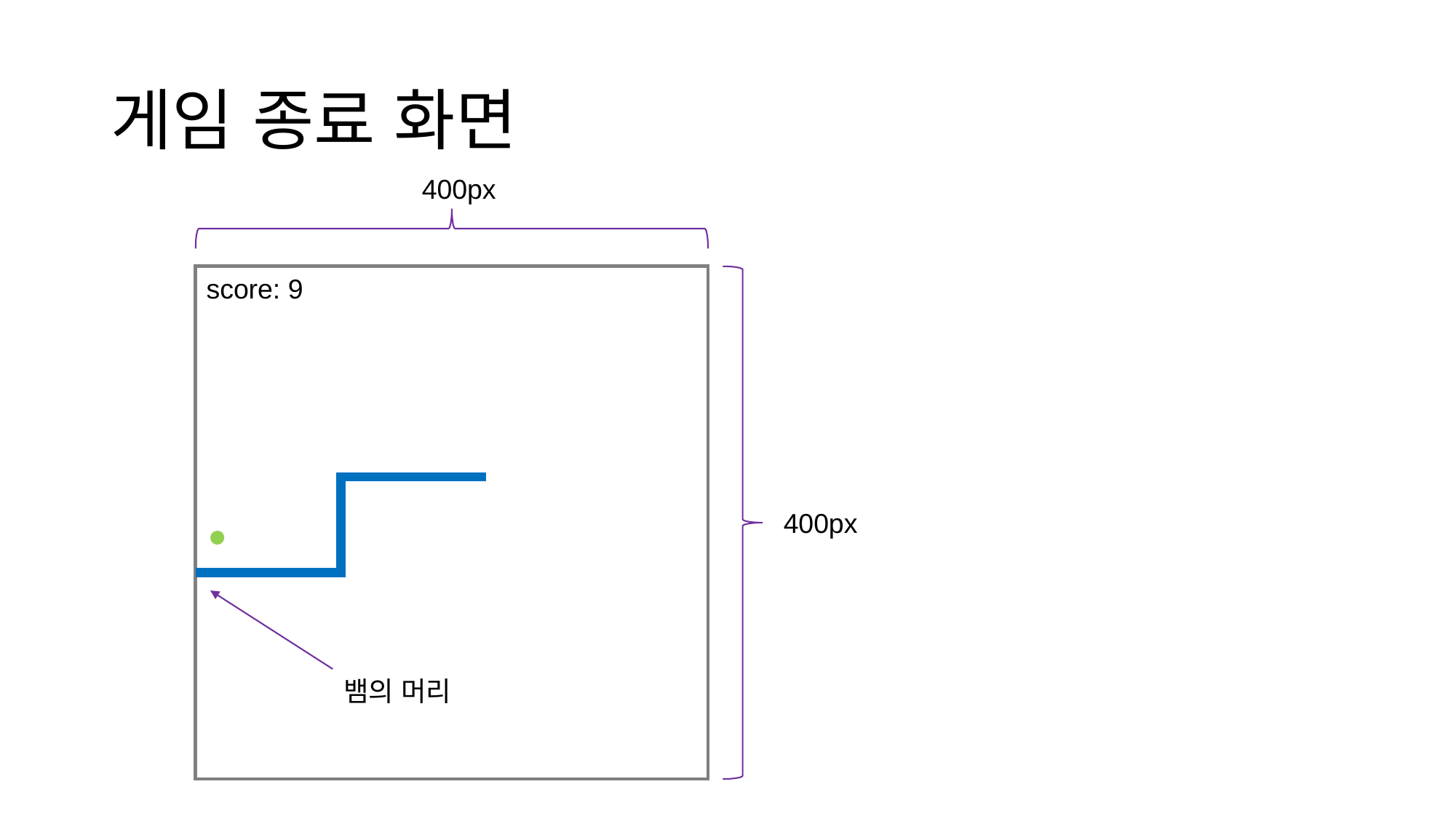

# 게임 종료 화면

400px

score: 9

400px

뱀의 머리